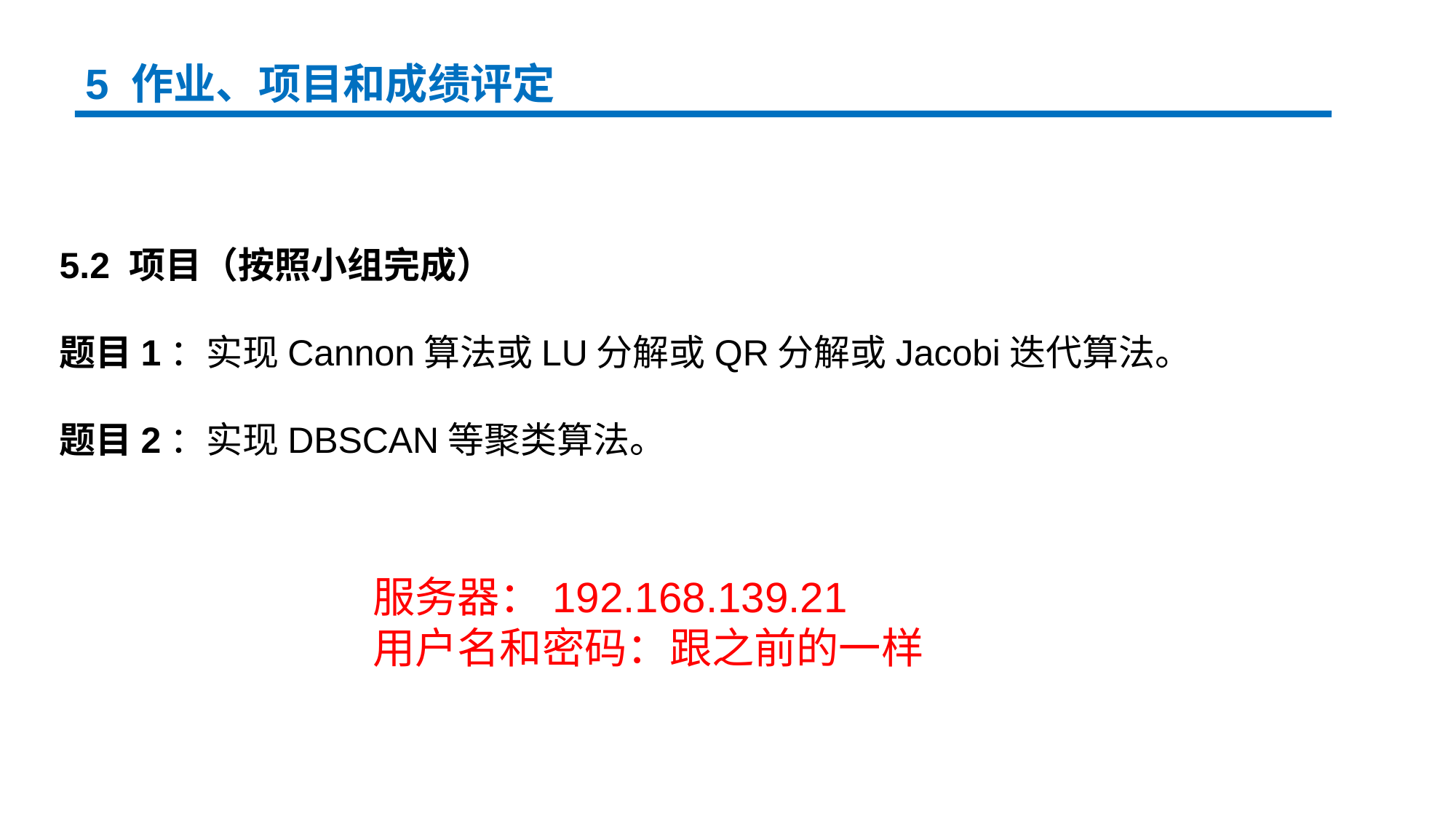

5 作业、项目和成绩评定
5.2 项目（按照小组完成）
题目1：实现Cannon算法或LU分解或QR分解或Jacobi迭代算法。
题目2：实现DBSCAN等聚类算法。
服务器：192.168.139.21
用户名和密码：跟之前的一样